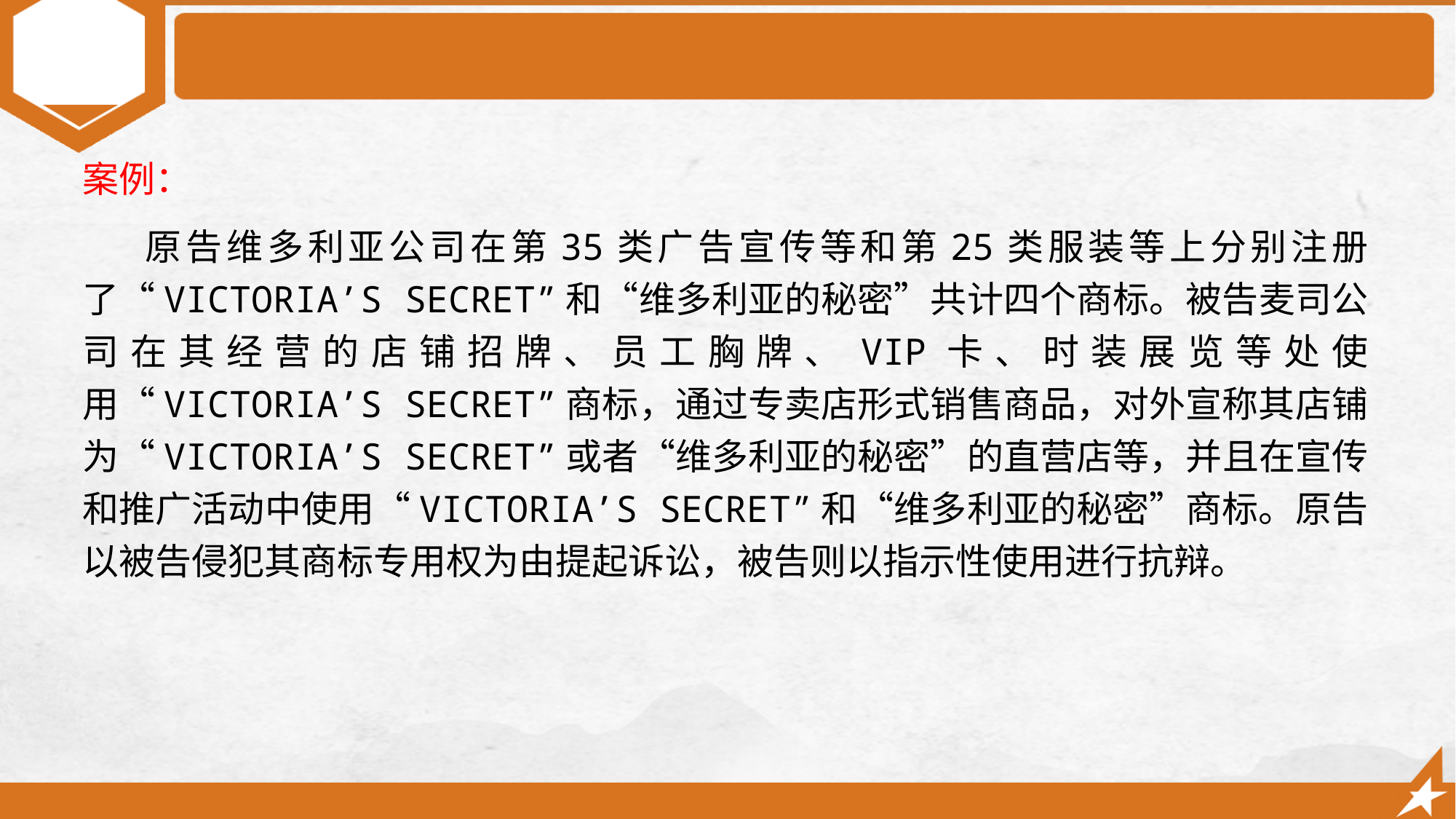

案例：
    原告维多利亚公司在第35类广告宣传等和第25类服装等上分别注册了“VICTORIA’S SECRET”和“维多利亚的秘密”共计四个商标。被告麦司公司在其经营的店铺招牌、员工胸牌、VIP卡、时装展览等处使用“VICTORIA’S SECRET”商标，通过专卖店形式销售商品，对外宣称其店铺为“VICTORIA’S SECRET”或者“维多利亚的秘密”的直营店等，并且在宣传和推广活动中使用“VICTORIA’S SECRET”和“维多利亚的秘密”商标。原告以被告侵犯其商标专用权为由提起诉讼，被告则以指示性使用进行抗辩。